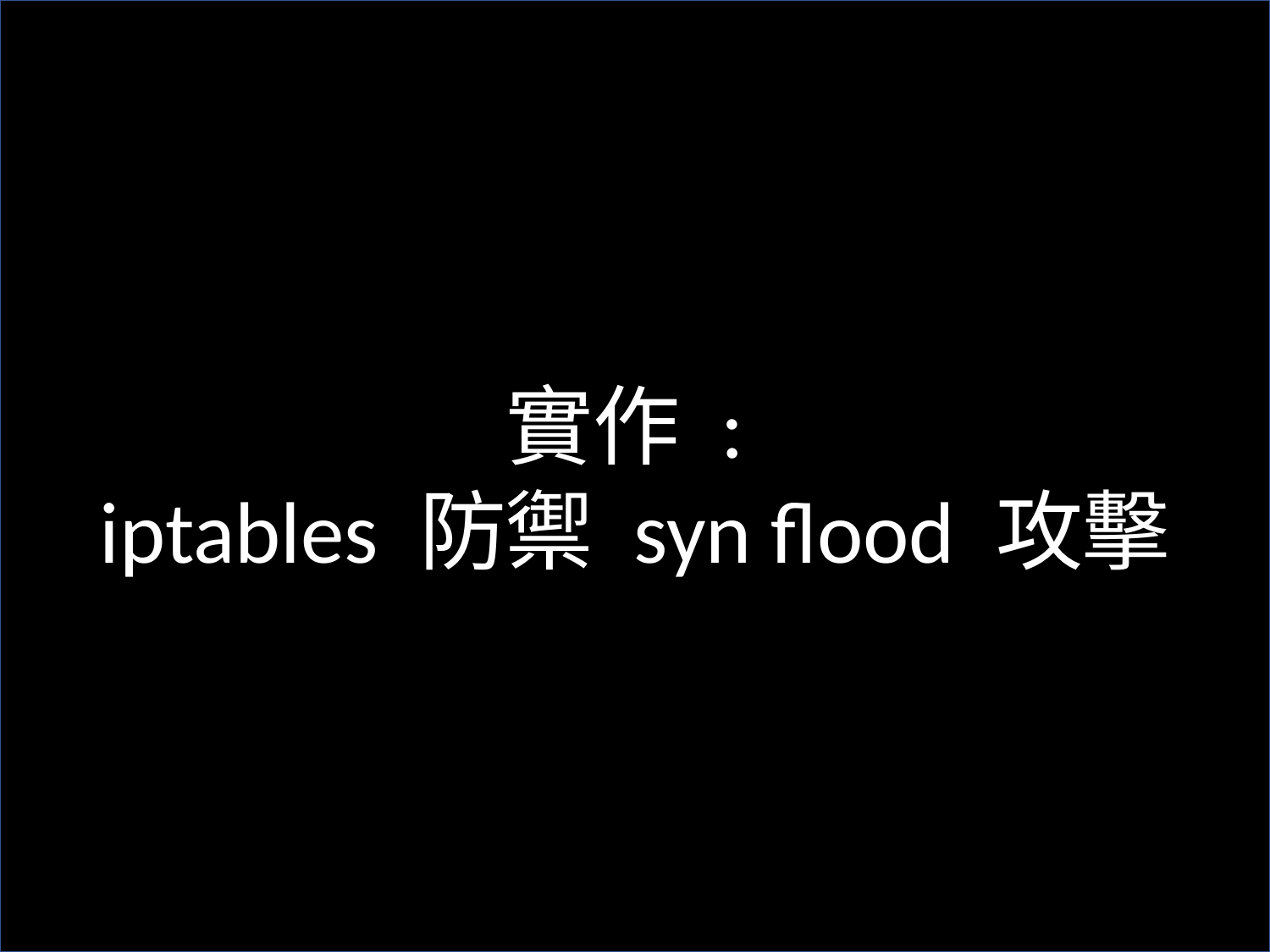

實作 :
iptables 防禦 syn flood 攻擊
13